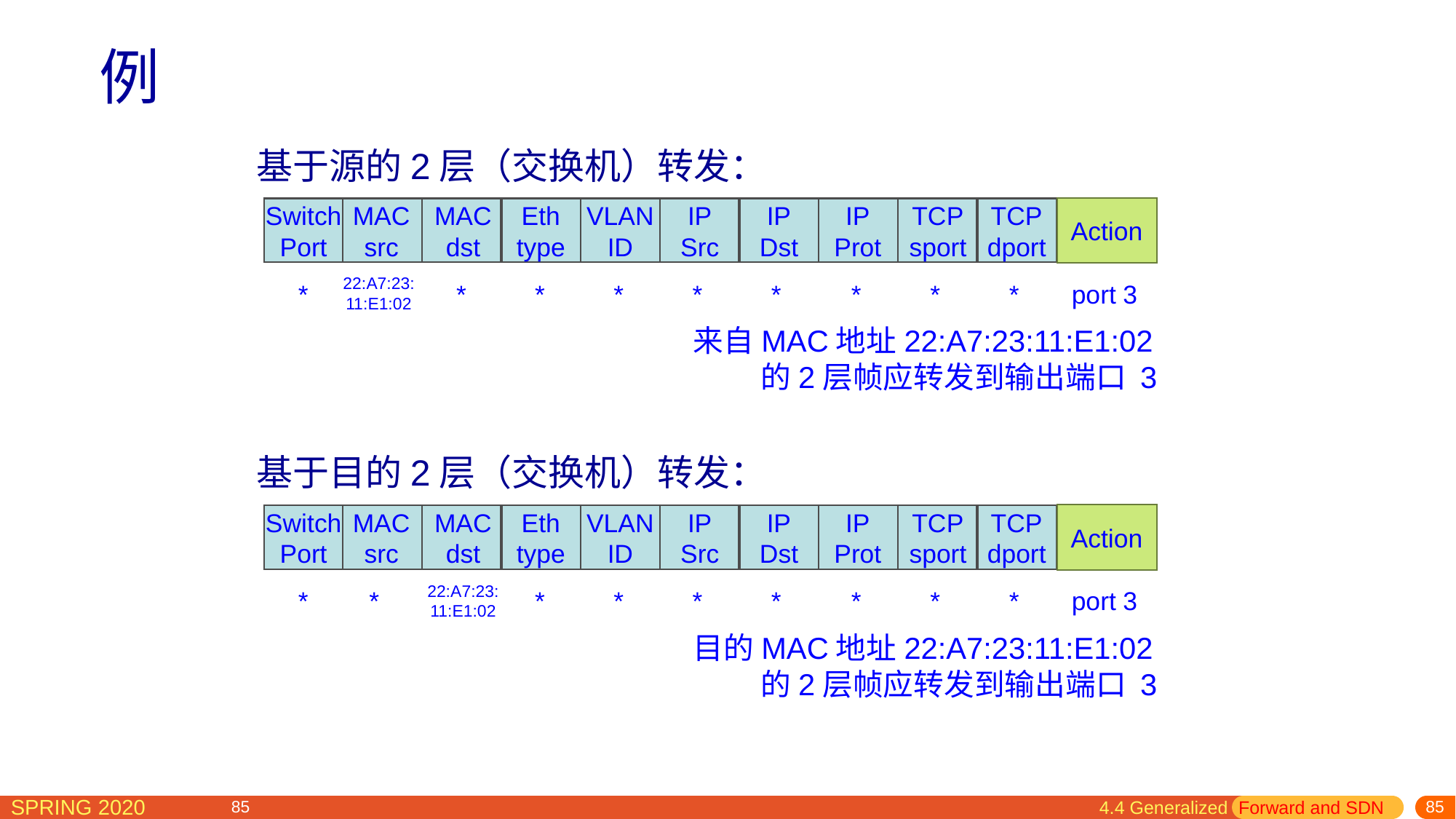

例
基于源的2层（交换机）转发：
Switch
Port
MAC
src
MAC
dst
Eth
type
VLAN
ID
IP
Src
IP
Dst
IP
Prot
TCP
sport
TCP
dport

Action
*
22:A7:23:
11:E1:02
*
*
*
*
*
*
*
*
port 3
来自MAC地址22:A7:23:11:E1:02的2层帧应转发到输出端口 3
基于目的2层（交换机）转发：
Switch
Port
MAC
src
MAC
dst
Eth
type
VLAN
ID
IP
Src
IP
Dst
IP
Prot
TCP
sport
TCP
dport

Action
*
*
*
*
*
*
*
*
*
port 3
22:A7:23:
11:E1:02
目的MAC地址22:A7:23:11:E1:02的2层帧应转发到输出端口 3
4.4 Generalized  Forward and SDN